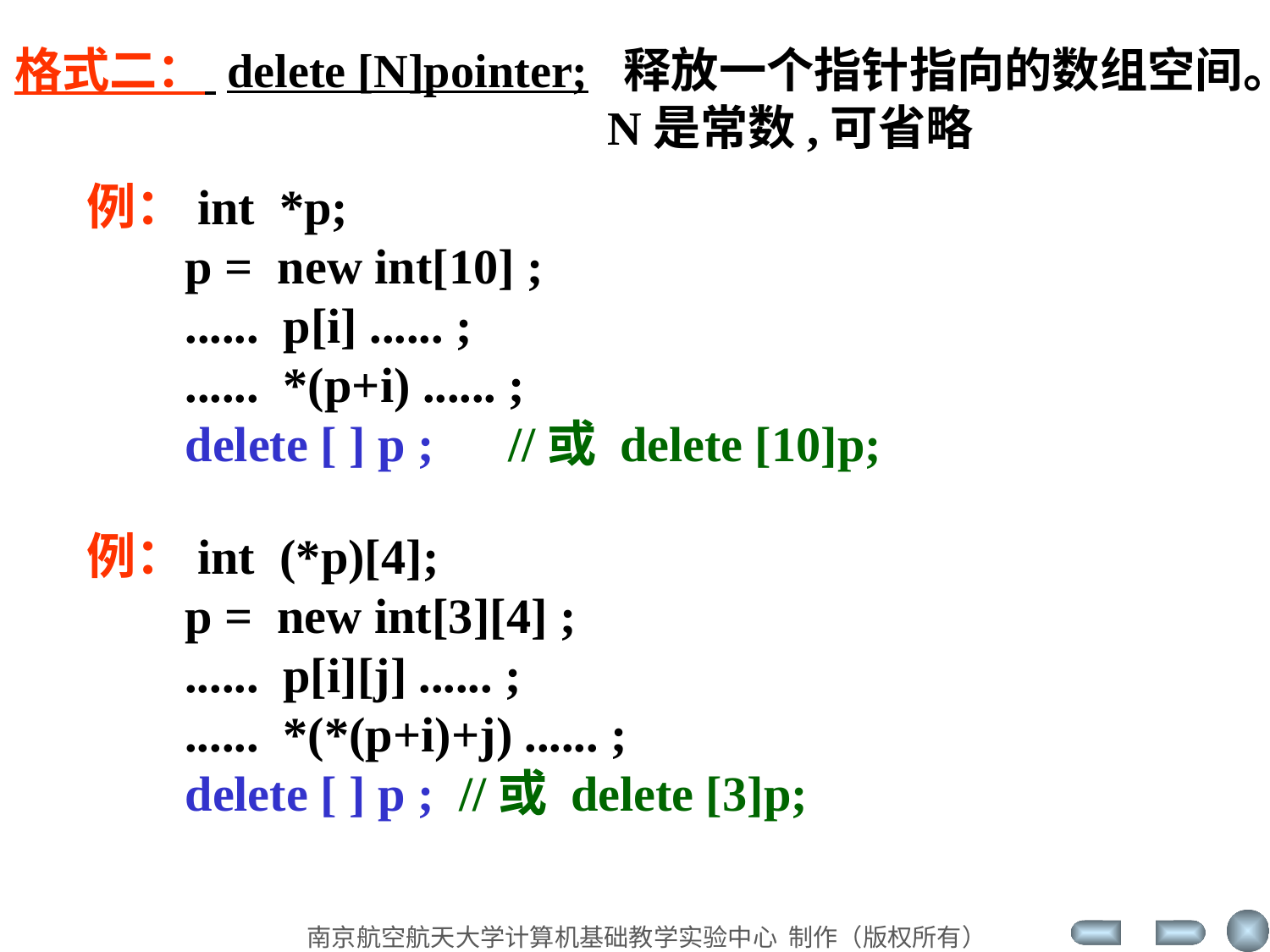

格式二： delete [N]pointer;  释放一个指针指向的数组空间。
                                                  N是常数,可省略
例：int  *p;
        p =  new int[10] ;
        ......  p[i] ...... ;
        ......  *(p+i) ...... ;
        delete [ ] p ;      //或 delete [10]p;
例：int  (*p)[4];
        p =  new int[3][4] ;
        ......  p[i][j] ...... ;
        ......  *(*(p+i)+j) ...... ;
        delete [ ] p ;  //或 delete [3]p;